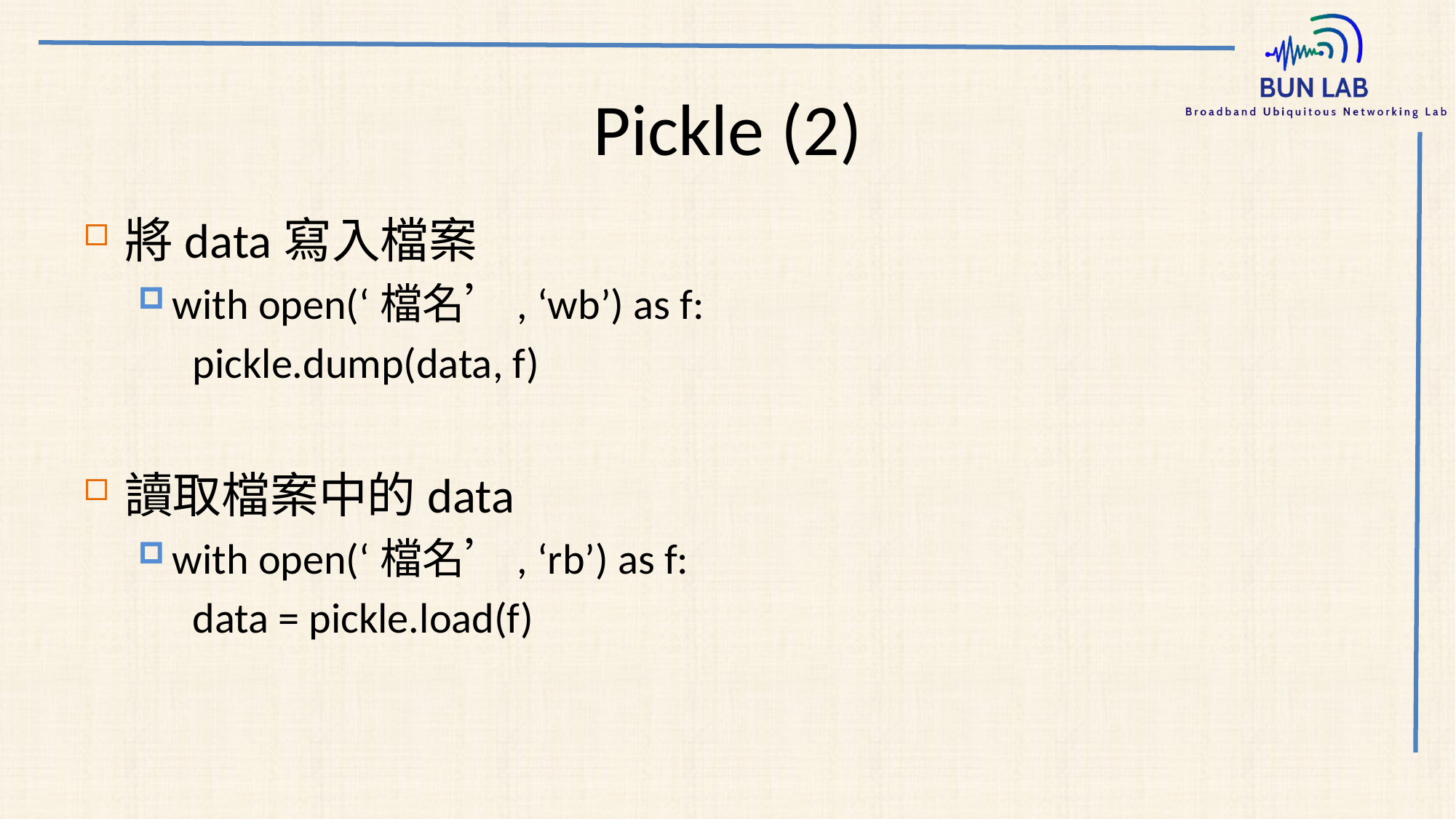

# Pickle (2)
將data寫入檔案
with open(‘檔名’, ‘wb’) as f:
pickle.dump(data, f)

讀取檔案中的data
with open(‘檔名’, ‘rb’) as f:
data = pickle.load(f)